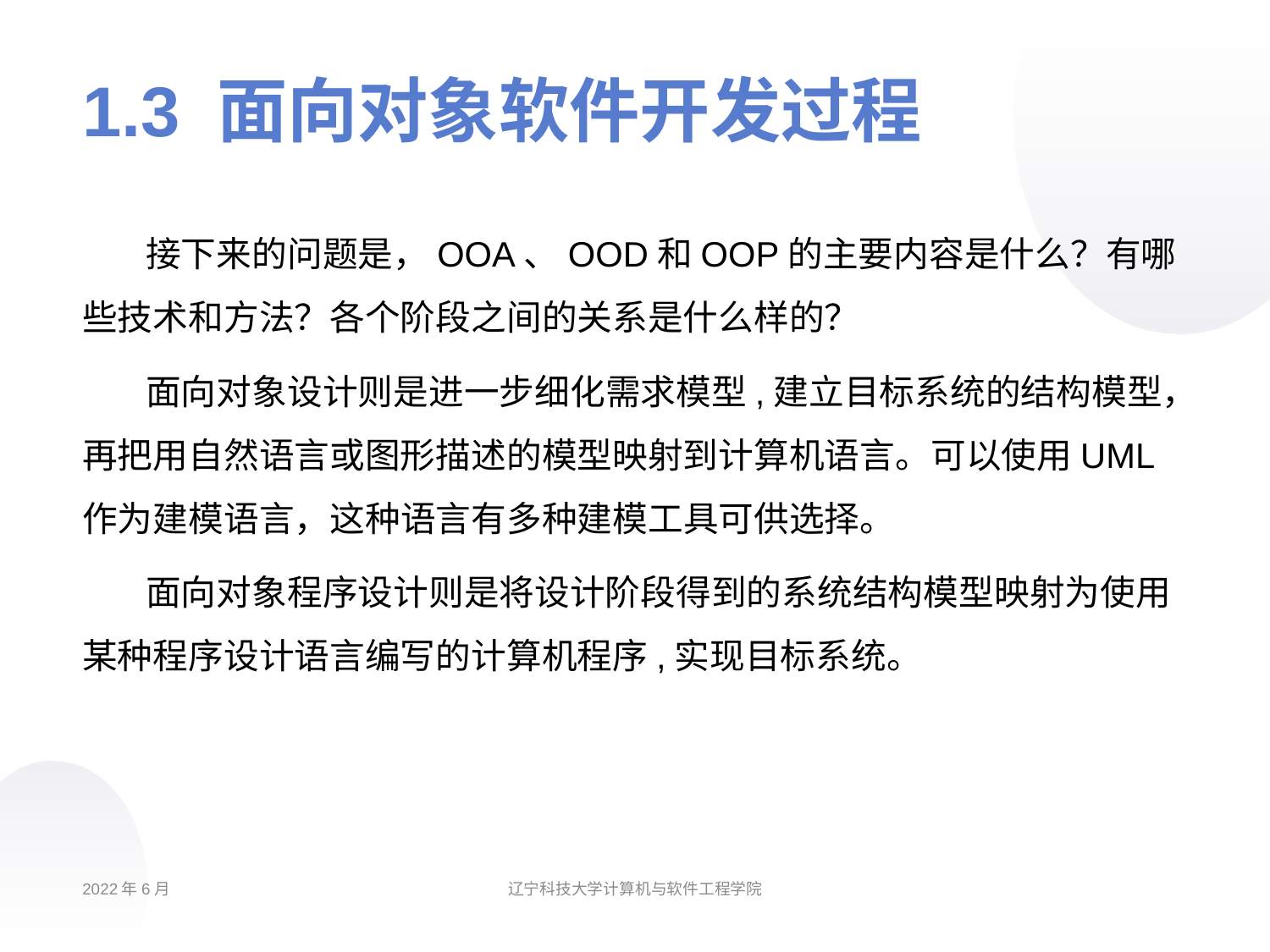

# 1.3 面向对象软件开发过程
接下来的问题是，OOA、OOD和OOP的主要内容是什么？有哪些技术和方法？各个阶段之间的关系是什么样的？
面向对象设计则是进一步细化需求模型,建立目标系统的结构模型，再把用自然语言或图形描述的模型映射到计算机语言。可以使用UML作为建模语言，这种语言有多种建模工具可供选择。
面向对象程序设计则是将设计阶段得到的系统结构模型映射为使用某种程序设计语言编写的计算机程序,实现目标系统。

2022年6月
辽宁科技大学计算机与软件工程学院
156